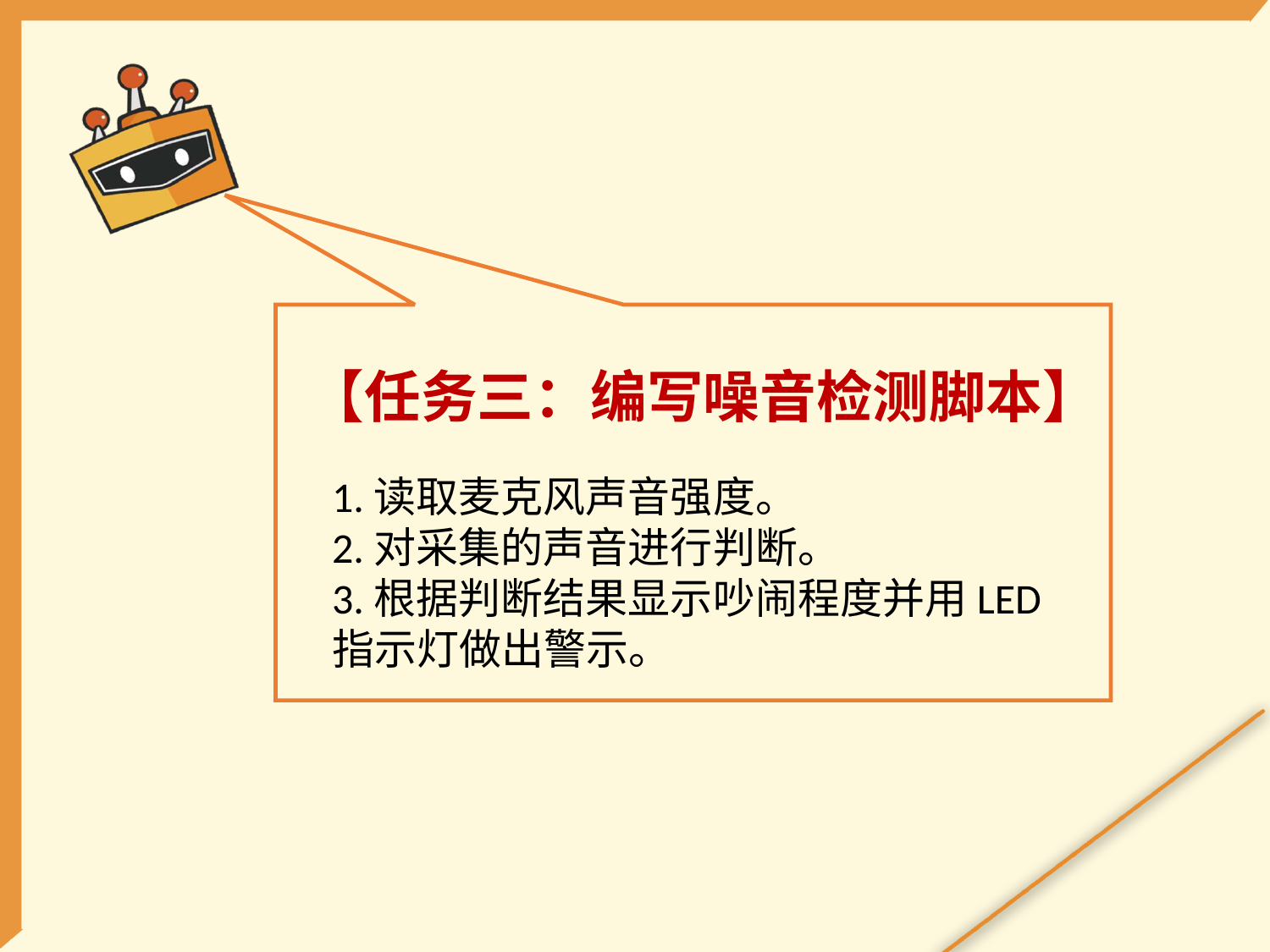

【任务三：编写噪音检测脚本】
1.读取麦克风声音强度。
2.对采集的声音进行判断。
3.根据判断结果显示吵闹程度并用LED指示灯做出警示。